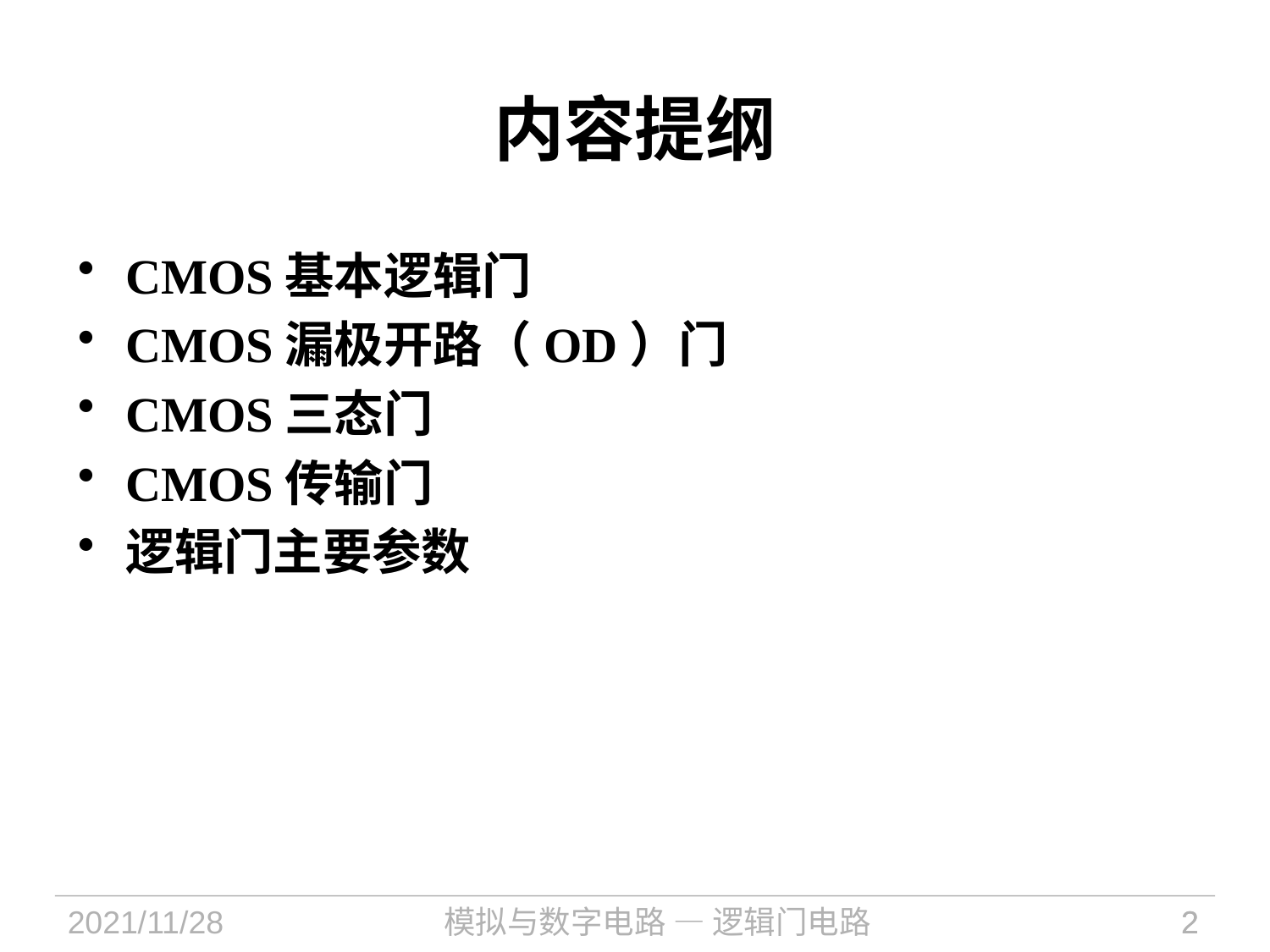

内容提纲
CMOS基本逻辑门
CMOS漏极开路（OD）门
CMOS三态门
CMOS传输门
逻辑门主要参数
2021/11/28
模拟与数字电路 — 逻辑门电路
2
2